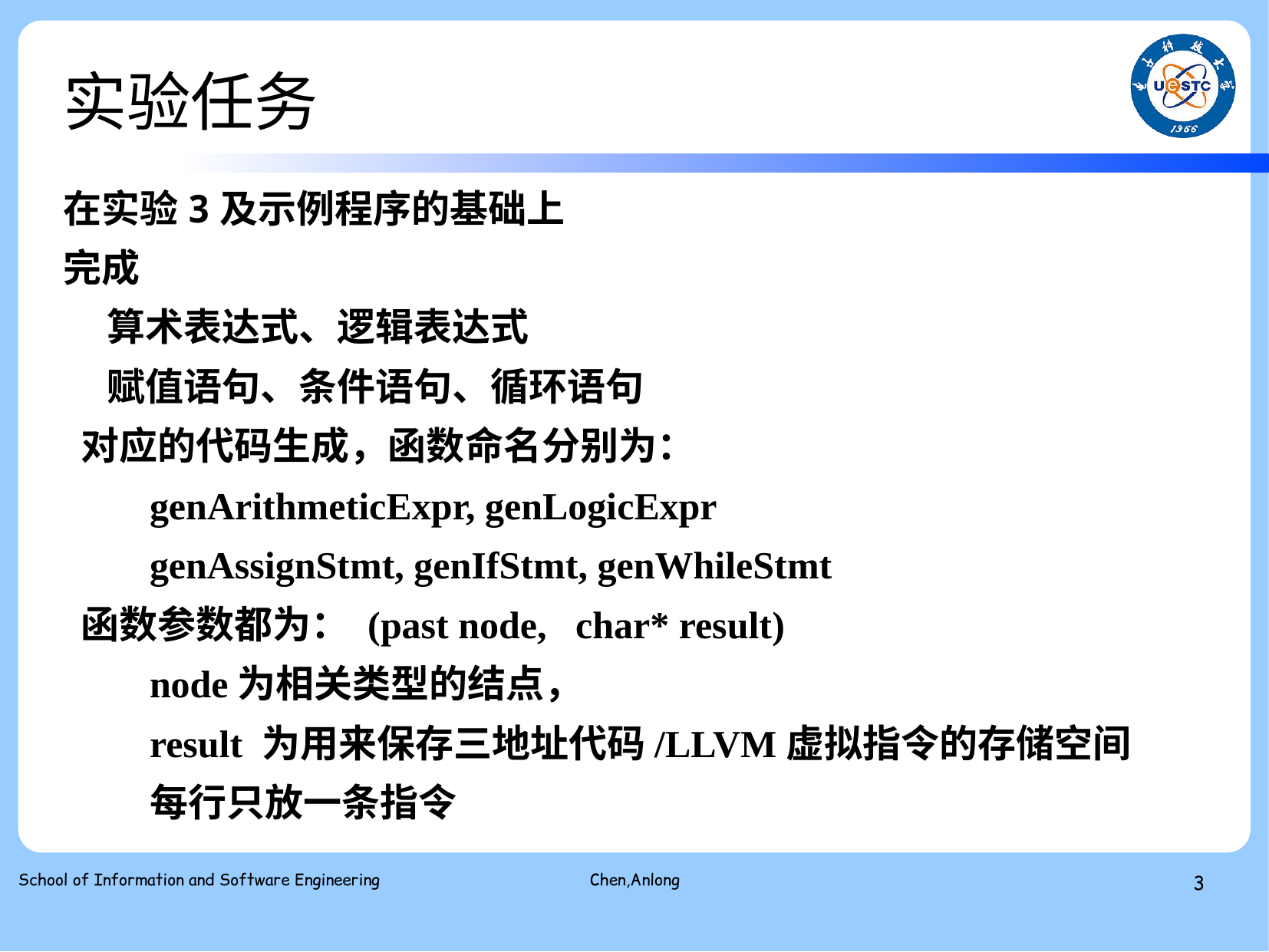

实验任务
# 在实验3及示例程序的基础上
完成
    算术表达式、逻辑表达式
    赋值语句、条件语句、循环语句
 对应的代码生成，函数命名分别为：
         genArithmeticExpr, genLogicExpr
         genAssignStmt, genIfStmt, genWhileStmt
 函数参数都为： (past node,   char* result)
         node为相关类型的结点，
         result 为用来保存三地址代码/LLVM虚拟指令的存储空间
         每行只放一条指令
School of Information and Software Engineering
Chen,Anlong
3